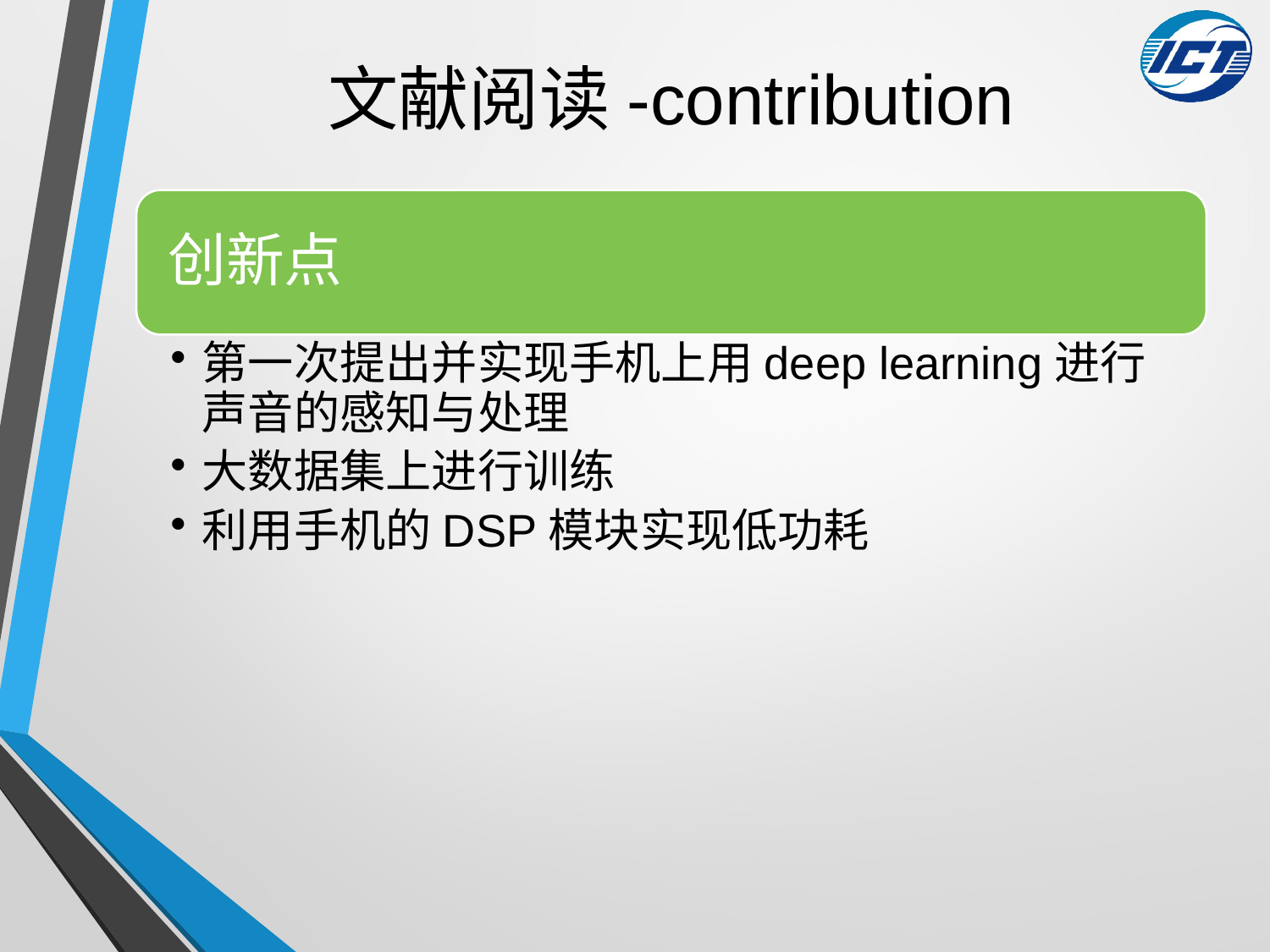

# 文献阅读-contribution
创新点
第一次提出并实现手机上用deep learning进行声音的感知与处理
大数据集上进行训练
利用手机的DSP模块实现低功耗